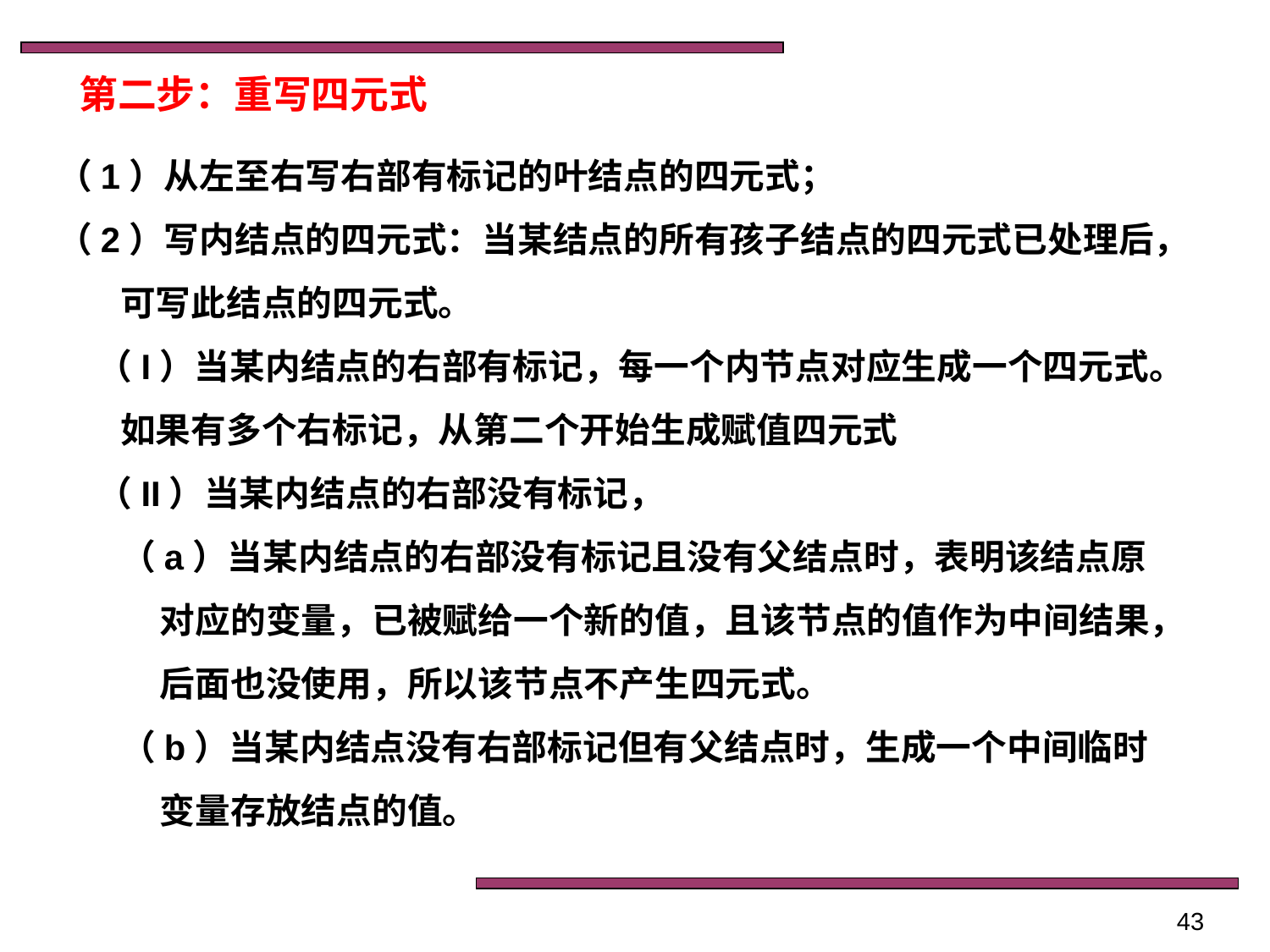

第二步：重写四元式
（1）从左至右写右部有标记的叶结点的四元式；
（2）写内结点的四元式：当某结点的所有孩子结点的四元式已处理后，可写此结点的四元式。
    （I）当某内结点的右部有标记，每一个内节点对应生成一个四元式。如果有多个右标记，从第二个开始生成赋值四元式
    （II）当某内结点的右部没有标记，
（a）当某内结点的右部没有标记且没有父结点时，表明该结点原对应的变量，已被赋给一个新的值，且该节点的值作为中间结果，后面也没使用，所以该节点不产生四元式。
（b）当某内结点没有右部标记但有父结点时，生成一个中间临时变量存放结点的值。

43